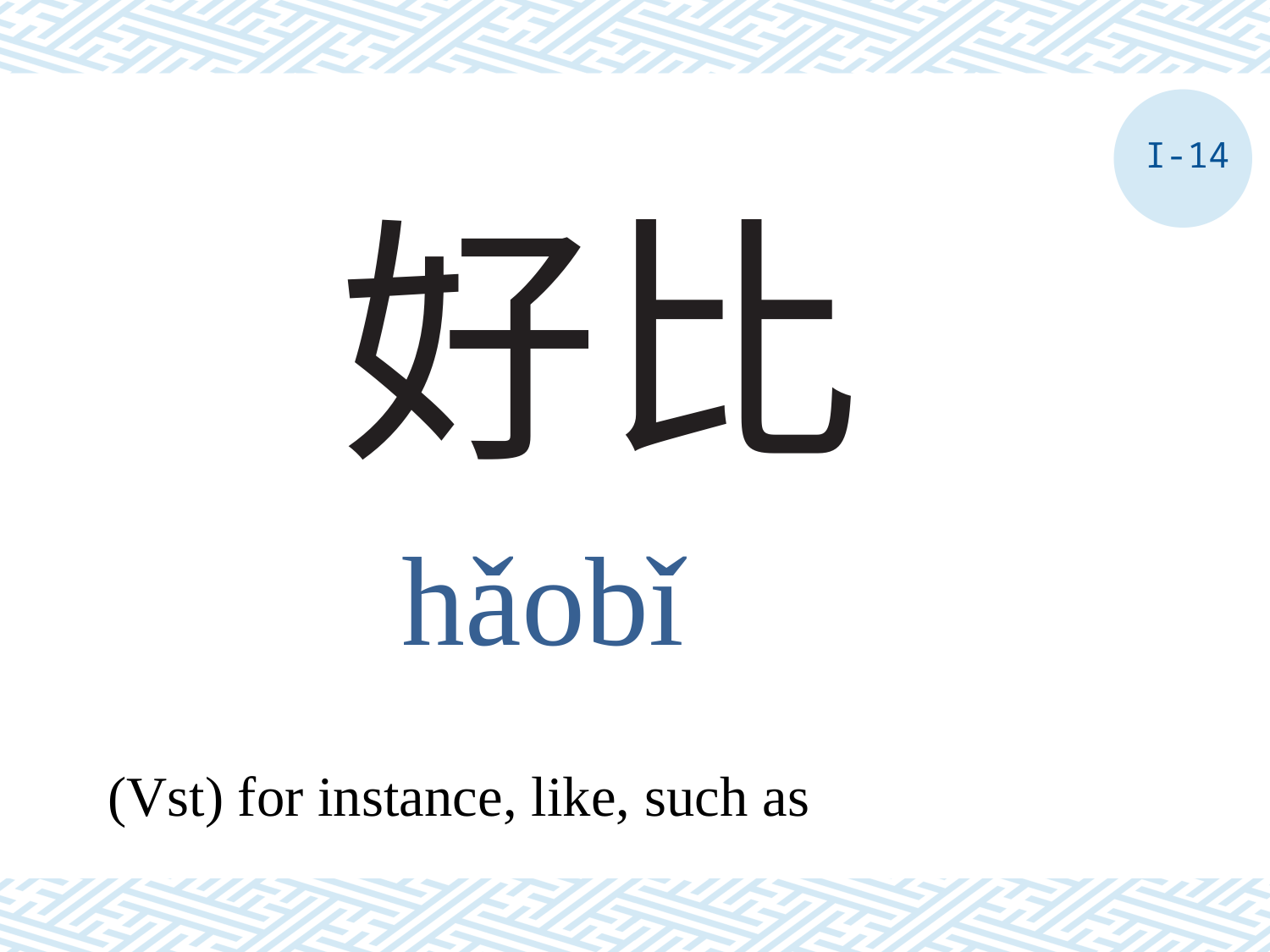

I-14

# 好比
hǎobǐ
(Vst) for instance, like, such as